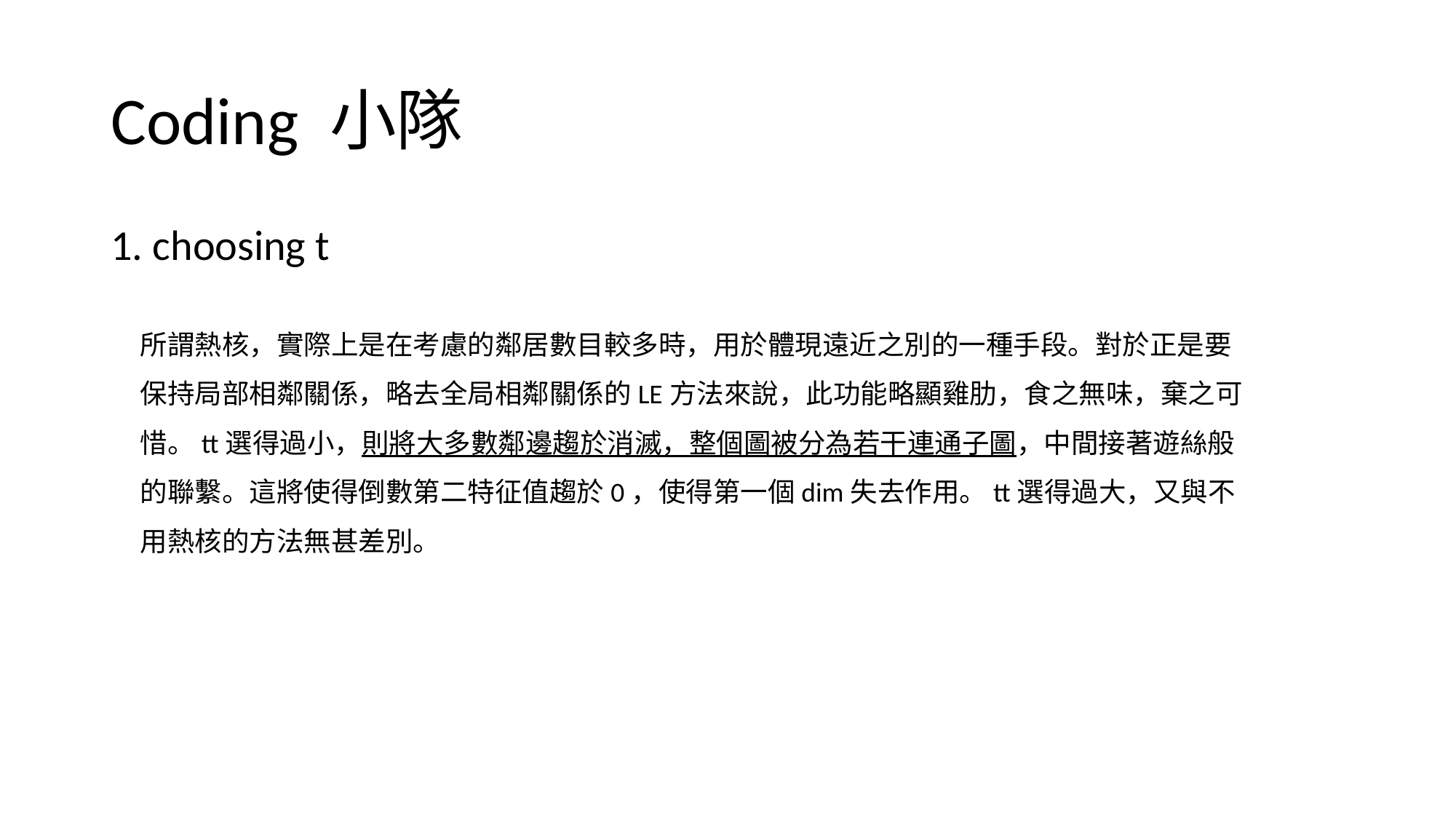

# Coding 小隊
1. choosing t
所謂熱核，實際上是在考慮的鄰居數目較多時，用於體現遠近之別的一種手段。對於正是要保持局部相鄰關係，略去全局相鄰關係的LE方法來說，此功能略顯雞肋，食之無味，棄之可惜。tt選得過小，則將大多數鄰邊趨於消滅，整個圖被分為若干連通子圖，中間接著遊絲般的聯繫。這將使得倒數第二特征值趨於0，使得第一個dim失去作用。tt選得過大，又與不用熱核的方法無甚差別。